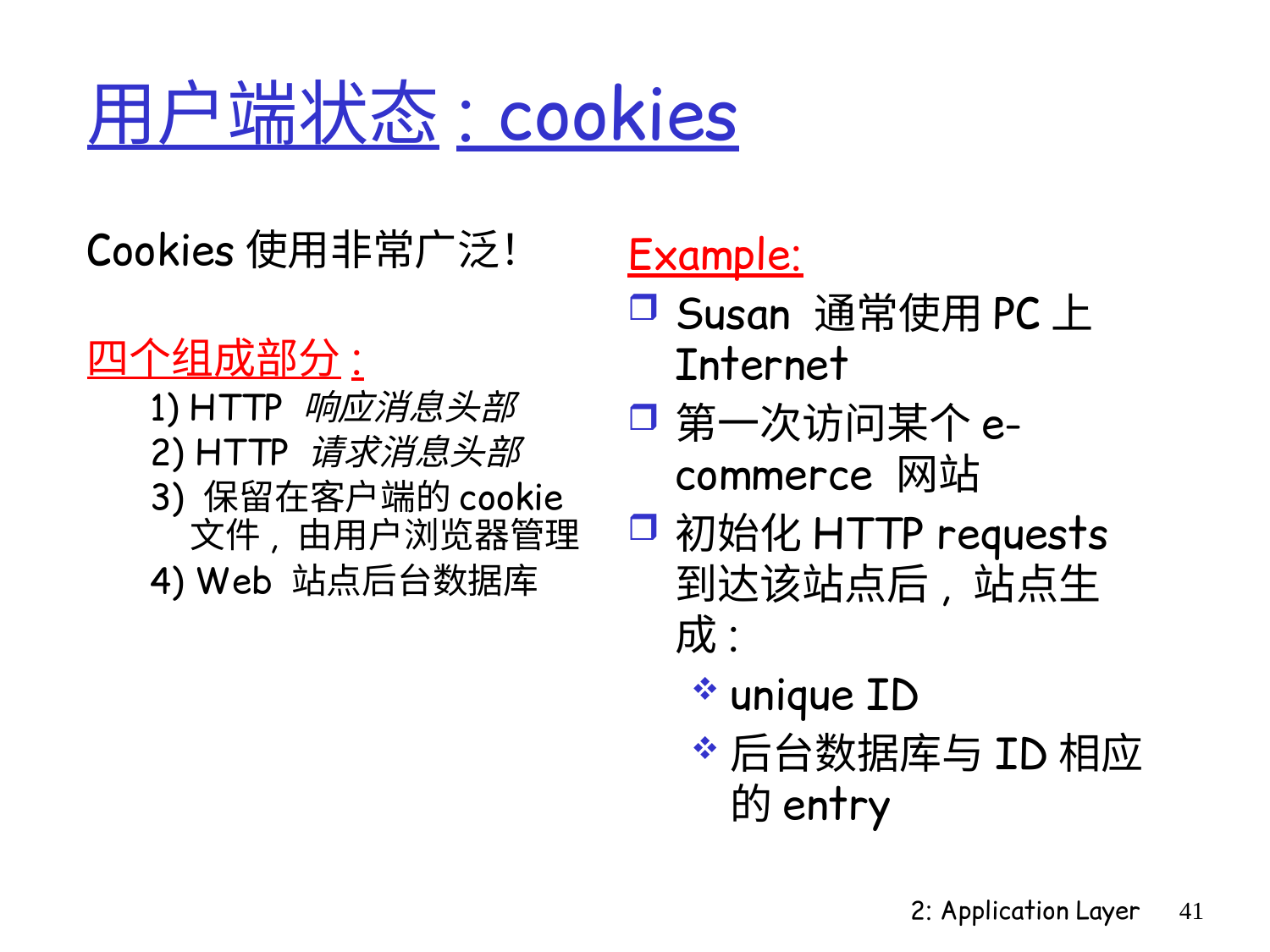

# 用户端状态: cookies
Example:
Susan 通常使用PC上Internet
第一次访问某个e-commerce 网站
初始化HTTP requests 到达该站点后, 站点生成:
unique ID
后台数据库与ID相应的entry
Cookies使用非常广泛！

四个组成部分:
1) HTTP 响应消息头部
2) HTTP 请求消息头部
3) 保留在客户端的cookie 文件, 由用户浏览器管理
4) Web 站点后台数据库
2: Application Layer
41